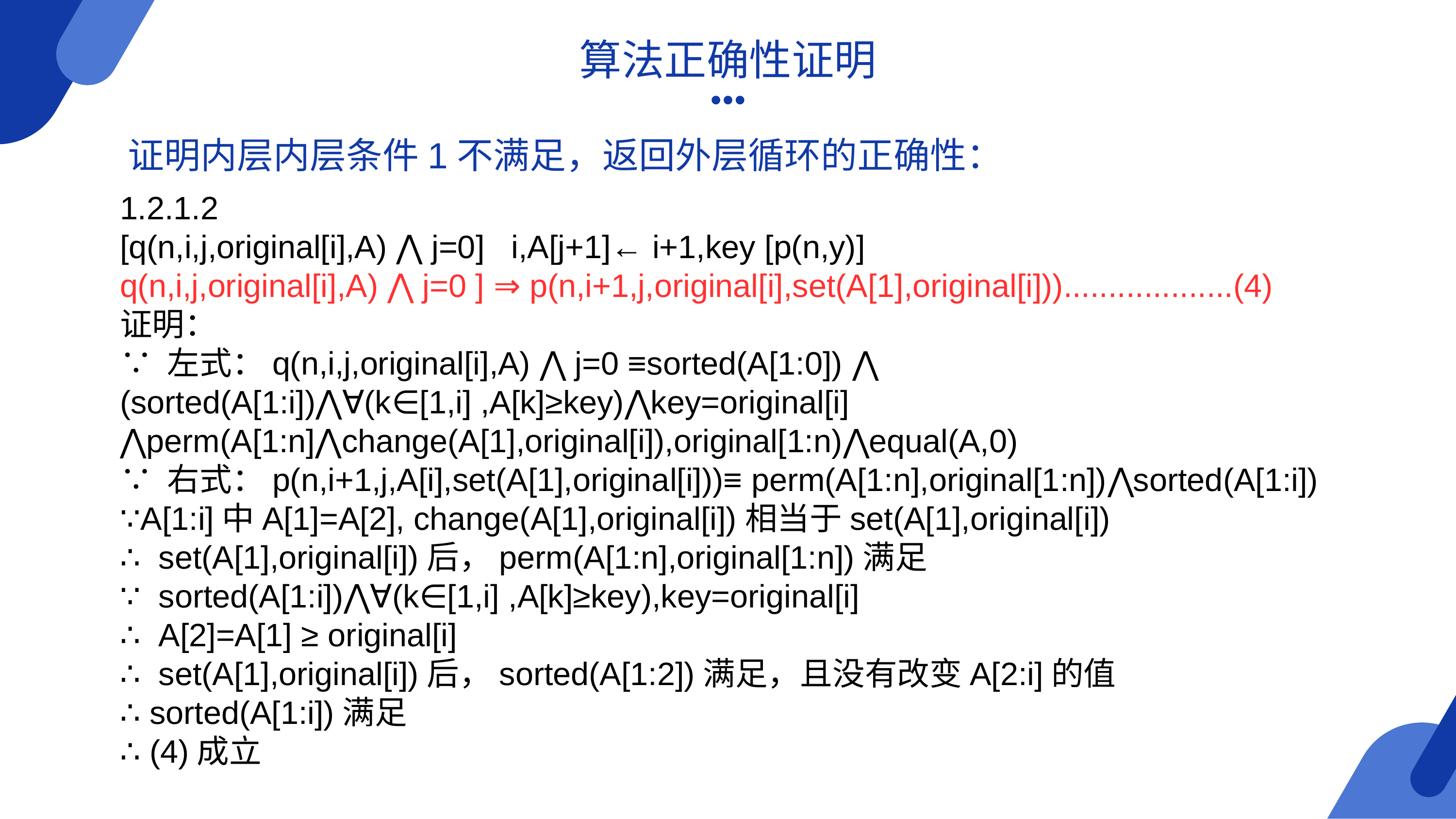

算法正确性证明

证明内层内层条件1不满足，返回外层循环的正确性：
1.2.1.2
[q(n,i,j,original[i],A) ⋀ j=0]   i,A[j+1]← i+1,key [p(n,y)]
q(n,i,j,original[i],A) ⋀ j=0 ] ⇒ p(n,i+1,j,original[i],set(A[1],original[i]))...................(4)
证明：
∵ 左式：q(n,i,j,original[i],A) ⋀ j=0 ≡sorted(A[1:0]) ⋀ (sorted(A[1:i])⋀∀(k∈[1,i] ,A[k]≥key)⋀key=original[i] ⋀perm(A[1:n]⋀change(A[1],original[i]),original[1:n)⋀equal(A,0)
∵ 右式：p(n,i+1,j,A[i],set(A[1],original[i]))≡ perm(A[1:n],original[1:n])⋀sorted(A[1:i])
∵A[1:i]中A[1]=A[2], change(A[1],original[i])相当于set(A[1],original[i])
∴  set(A[1],original[i])后，perm(A[1:n],original[1:n])满足
∵  sorted(A[1:i])⋀∀(k∈[1,i] ,A[k]≥key),key=original[i]
∴  A[2]=A[1] ≥ original[i]
∴  set(A[1],original[i])后，sorted(A[1:2])满足，且没有改变A[2:i]的值
∴ sorted(A[1:i])满足
∴ (4)成立